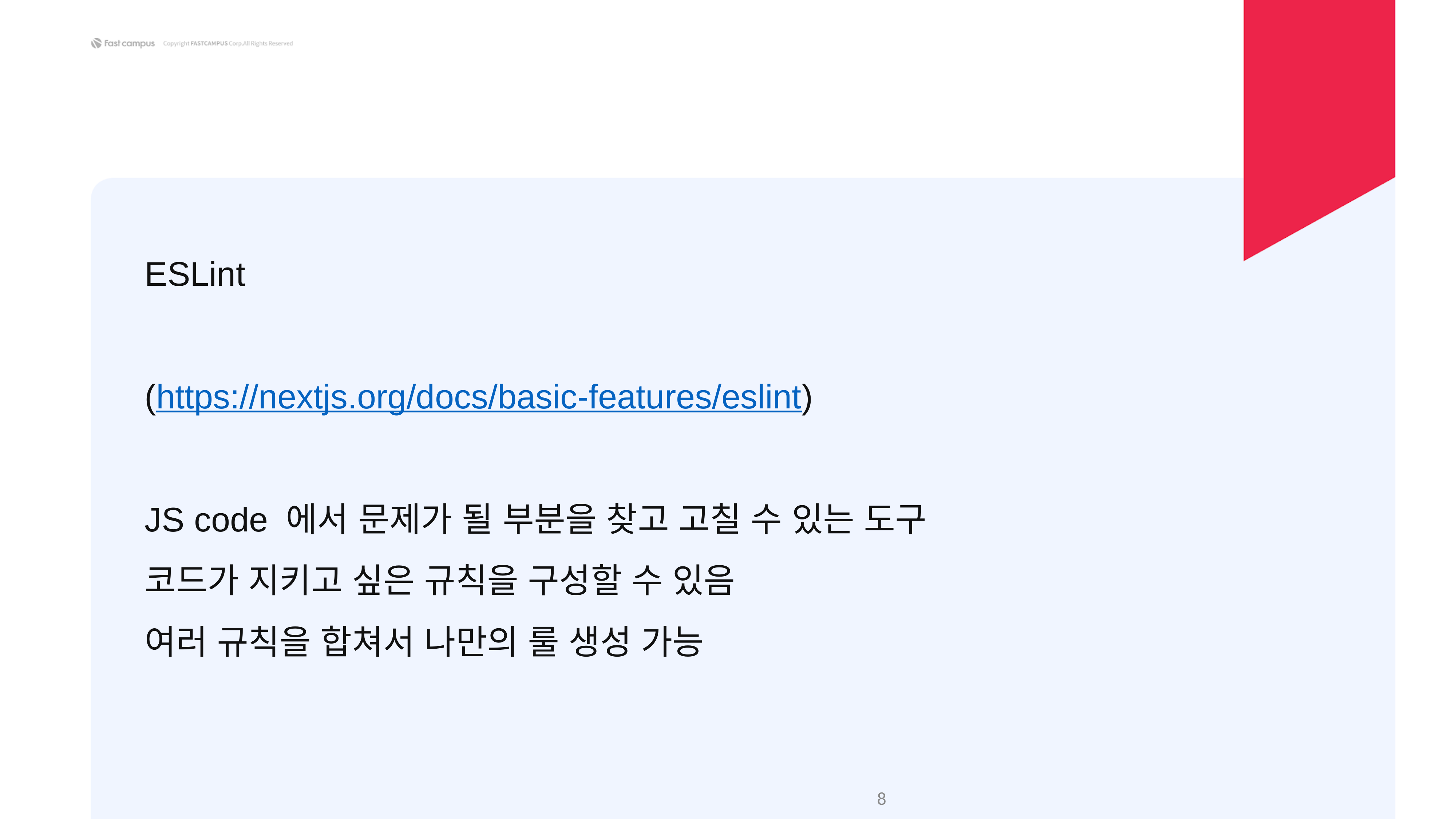

ESLint

(https://nextjs.org/docs/basic-features/eslint)

JS code 에서 문제가 될 부분을 찾고 고칠 수 있는 도구
코드가 지키고 싶은 규칙을 구성할 수 있음
여러 규칙을 합쳐서 나만의 룰 생성 가능
8